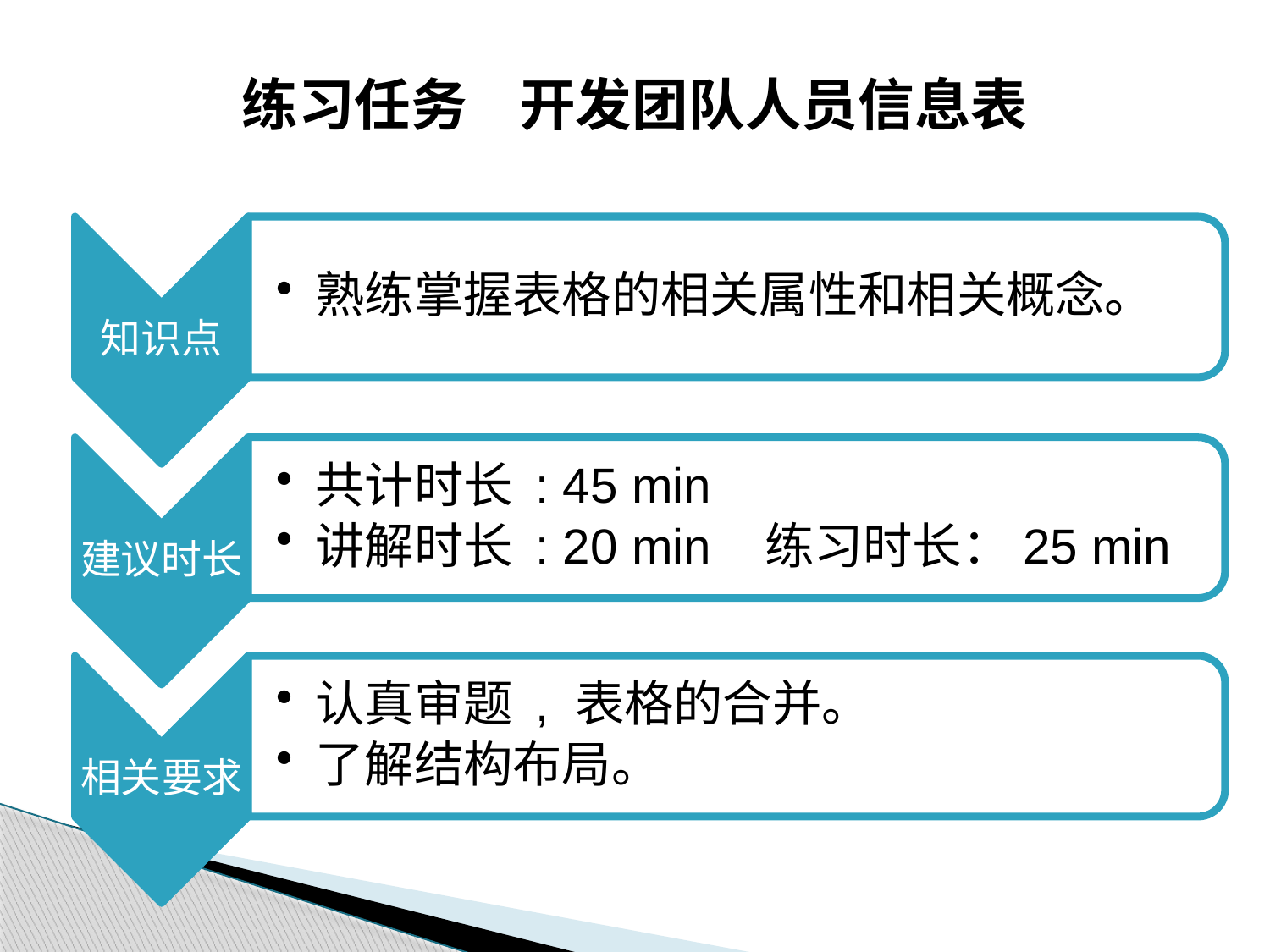

# 练习任务    开发团队人员信息表
知识点
熟练掌握表格的相关属性和相关概念。
建议时长
共计时长 : 45 min
讲解时长 : 20 min   练习时长：25 min
相关要求
认真审题 , 表格的合并。
了解结构布局。